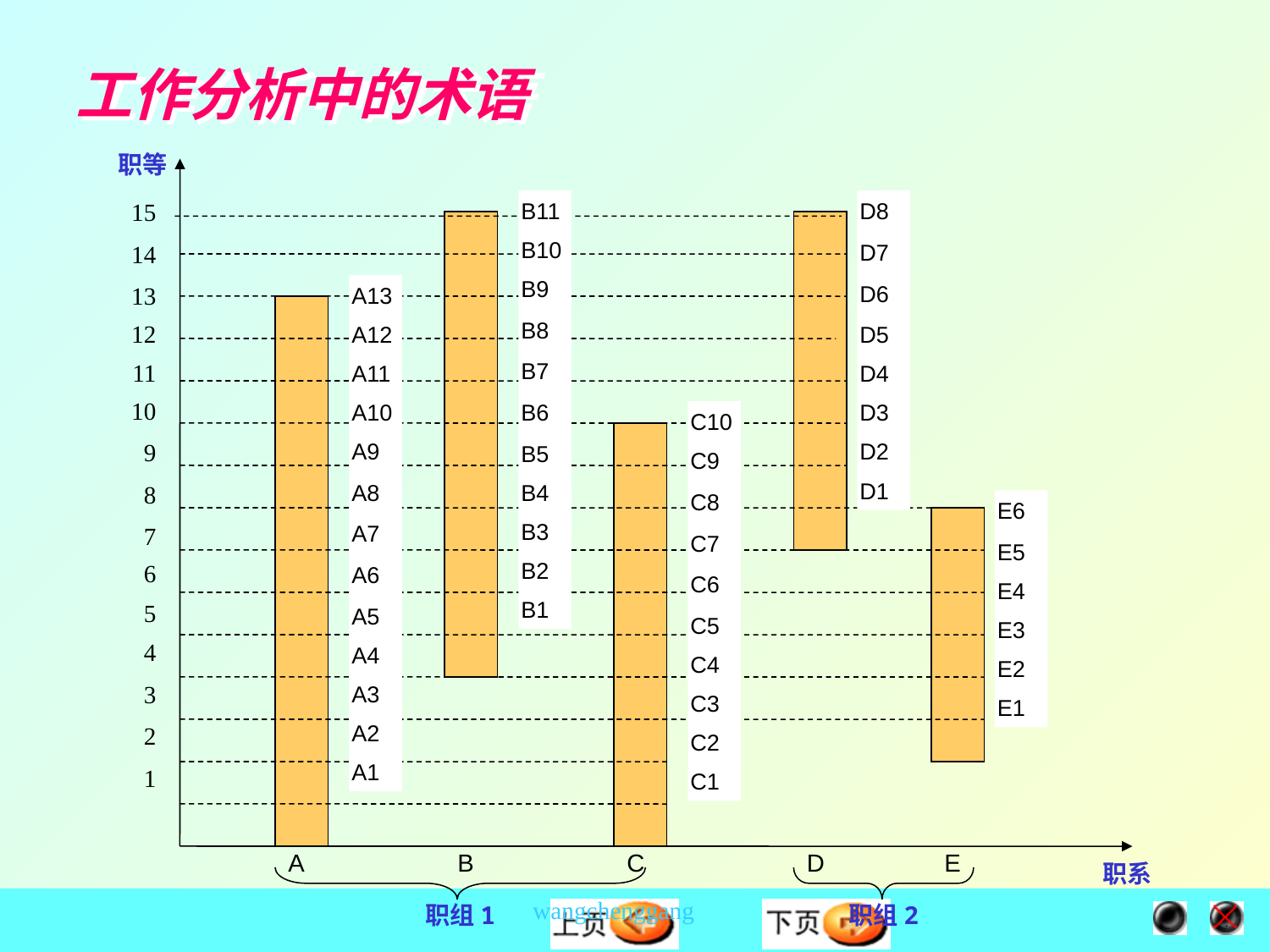

工作分析中的术语
职等

15
14
13
12
11
10
9
8
7
6
5
4
3
2
1
B11
B10
B9
B8
B7
B6
B5
B4
B3
B2
B1
D8
D7
D6
D5
D4
D3
D2
D1

A13
A12
A11
A10
A9
A8
A7
A6
A5
A4
A3
A2
A1

C10
C9
C8
C7
C6
C5
C4
C3
C2
C1

E6
E5
E4
E3
E2
E1

A
B
C
D
E
职系
wangchenggang
职组1
职组2